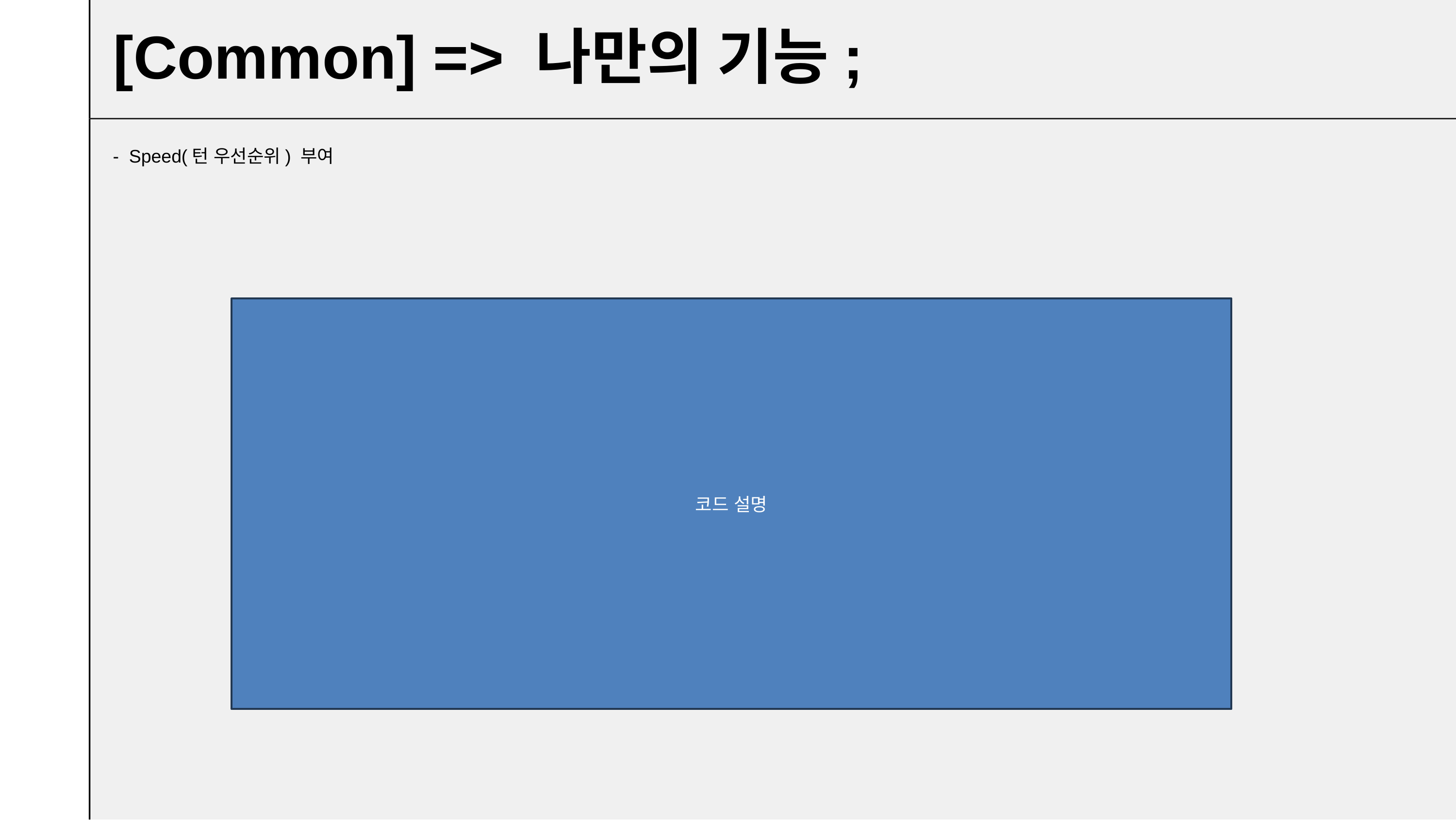

[Common] => 나만의 기능;

-  Speed(턴 우선순위) 부여
코드 설명